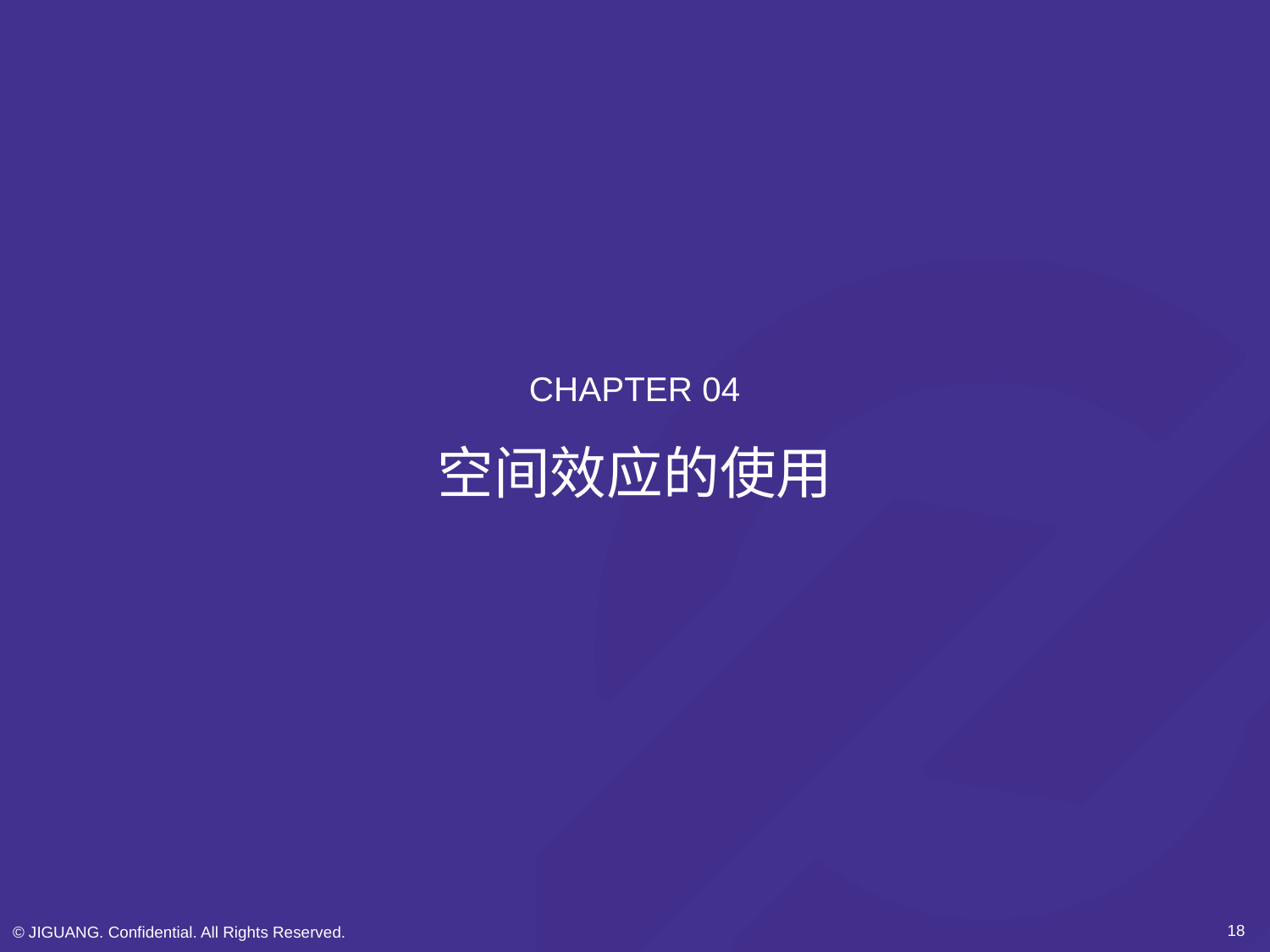

CHAPTER 04
# 空间效应的使用
18
© JIGUANG. Confidential. All Rights Reserved.